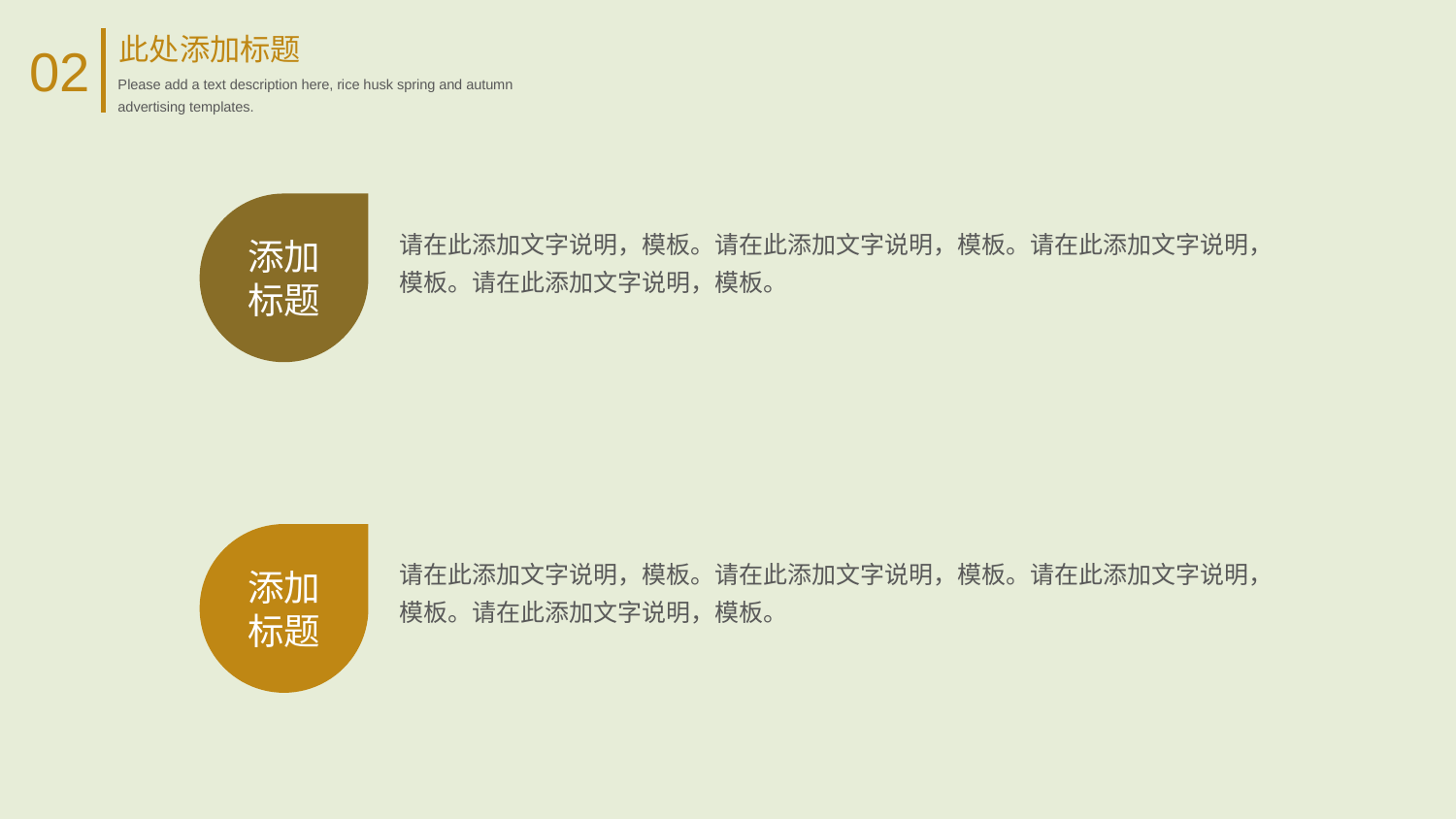

此处添加标题
Please add a text description here, rice husk spring and autumn advertising templates.
02
添加
标题
请在此添加文字说明，模板。请在此添加文字说明，模板。请在此添加文字说明，模板。请在此添加文字说明，模板。
添加
标题
请在此添加文字说明，模板。请在此添加文字说明，模板。请在此添加文字说明，模板。请在此添加文字说明，模板。